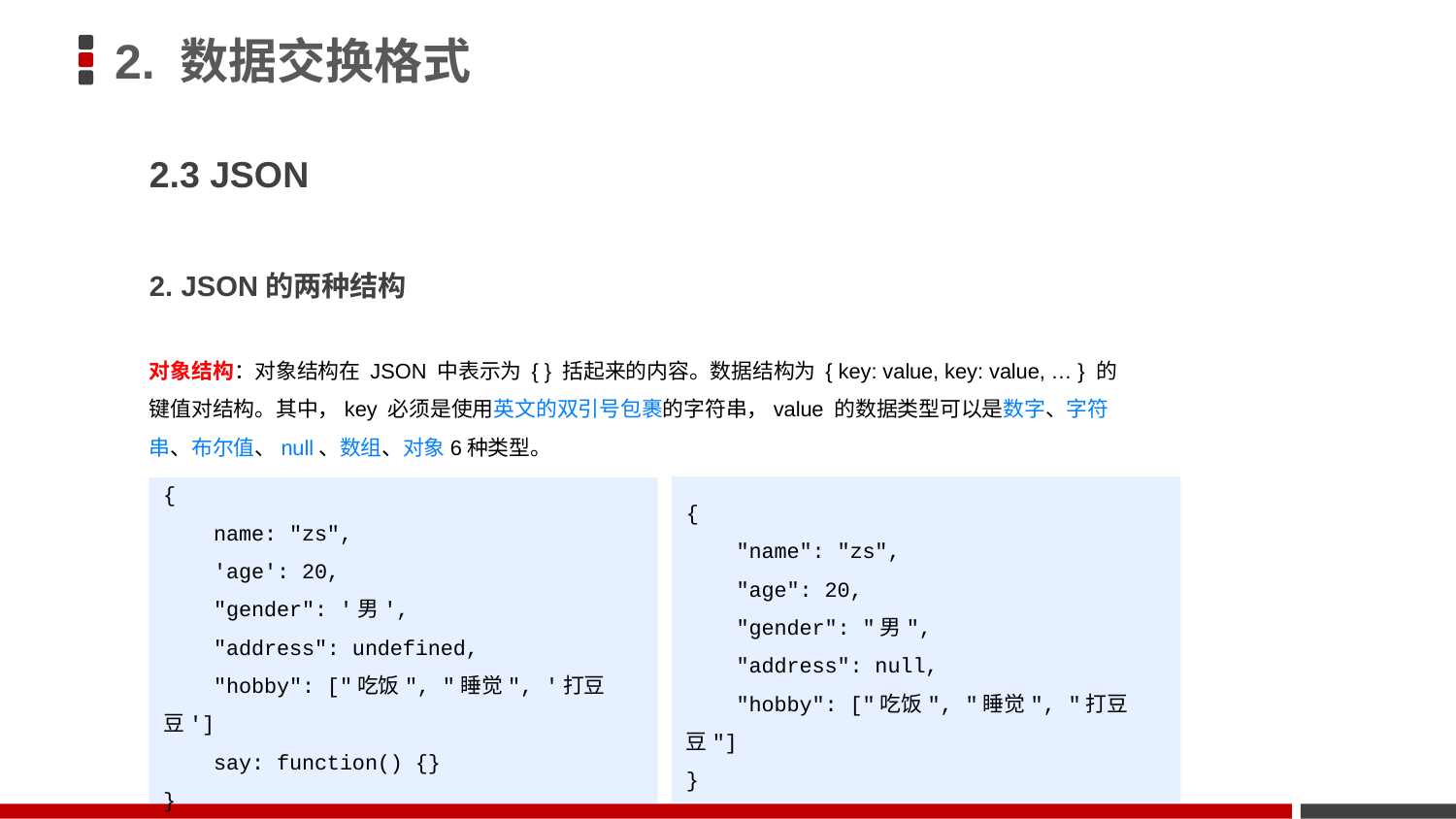

# 2. 数据交换格式
2.3 JSON
2. JSON的两种结构
对象结构：对象结构在 JSON 中表示为 { } 括起来的内容。数据结构为 { key: value, key: value, … } 的键值对结构。其中，key 必须是使用英文的双引号包裹的字符串，value 的数据类型可以是数字、字符串、布尔值、null、数组、对象6种类型。
{
    "name": "zs",
    "age": 20,
    "gender": "男",
    "address": null,
    "hobby": ["吃饭", "睡觉", "打豆豆"]
}
{
    name: "zs",
    'age': 20,
    "gender": '男',
    "address": undefined,
    "hobby": ["吃饭", "睡觉", '打豆豆']
    say: function() {}
}